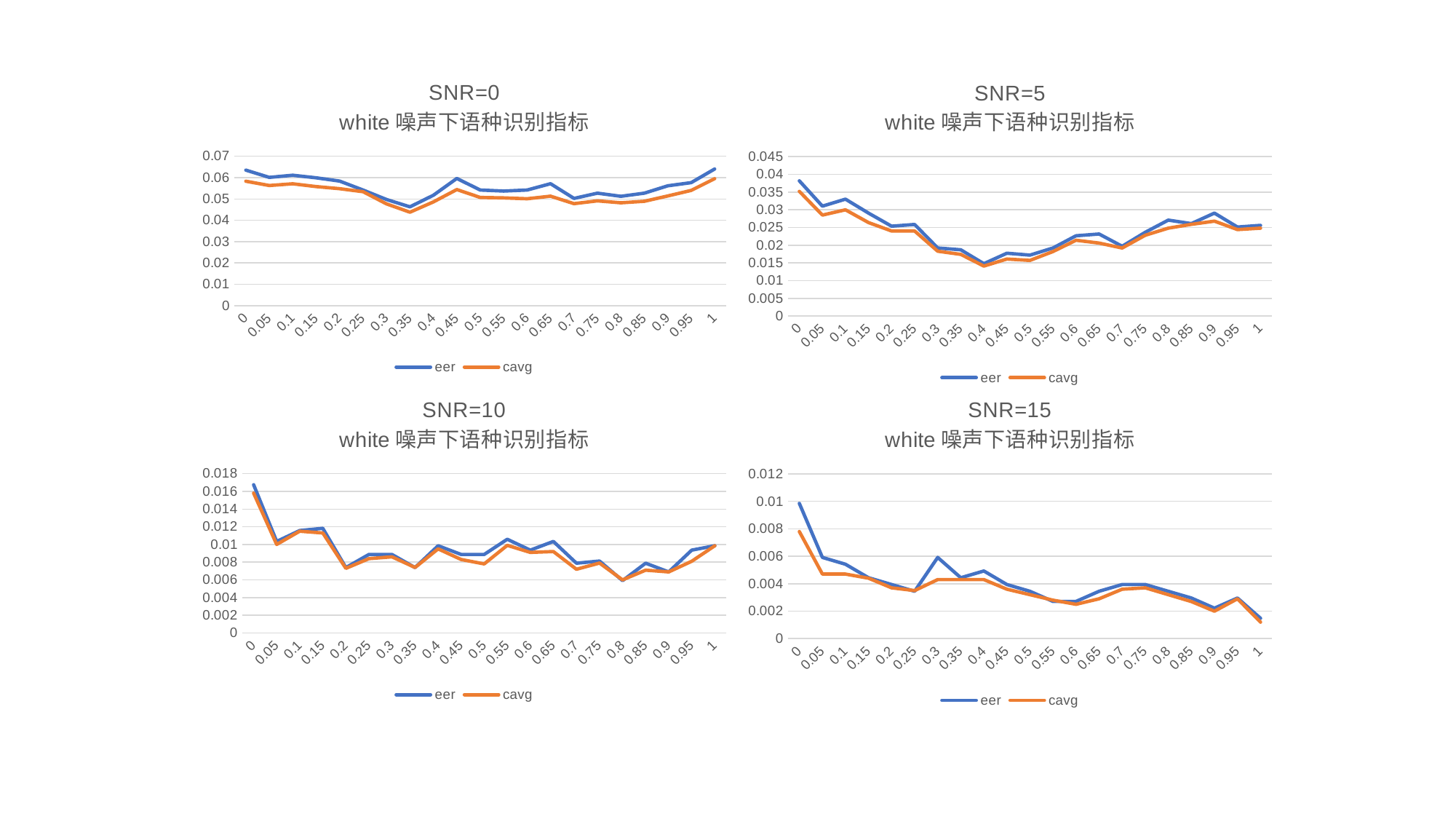

### Chart: SNR=0
white噪声下语种识别指标

| Category | eer | cavg |
|---|---|---|
| 0 | 0.0635 | 0.0583 |
| 0.05 | 0.060098 | 0.0563 |
| 0.1 | 0.0611 | 0.0571 |
| 0.15 | 0.0599 | 0.0558 |
| 0.2 | 0.058374 | 0.0548 |
| 0.25 | 0.054187 | 0.0534 |
| 0.3 | 0.0497536 | 0.0477 |
| 0.35 | 0.0463054 | 0.0438 |
| 0.4 | 0.0517241 | 0.0486 |
| 0.45 | 0.059605911 | 0.0544 |
| 0.5 | 0.05418719 | 0.0507 |
| 0.55000000000000004 | 0.05369458 | 0.0505 |
| 0.6 | 0.05418719 | 0.0501 |
| 0.65 | 0.0571428 | 0.0513 |
| 0.7 | 0.0502463 | 0.0478 |
| 0.75 | 0.052709359 | 0.0491 |
| 0.8 | 0.0512315 | 0.0482 |
| 0.85 | 0.0527093 | 0.0489 |
| 0.9 | 0.056157635 | 0.0514 |
| 0.95 | 0.0576354 | 0.054 |
| 1 | 0.064039 | 0.0595 |

### Chart: SNR=5
white噪声下语种识别指标

| Category | eer | cavg |
|---|---|---|
| 0 | 0.038177 | 0.0352 |
| 0.05 | 0.03103 | 0.0285 |
| 0.1 | 0.0330049 | 0.03 |
| 0.15 | 0.029064 | 0.0264 |
| 0.2 | 0.0253694 | 0.024 |
| 0.25 | 0.025862069 | 0.024 |
| 0.3 | 0.0192118 | 0.0183 |
| 0.35 | 0.0187 | 0.0174 |
| 0.4 | 0.014778 | 0.0141 |
| 0.45 | 0.01773399 | 0.0161 |
| 0.5 | 0.0172 | 0.0157 |
| 0.55000000000000004 | 0.01921 | 0.0182 |
| 0.6 | 0.02266 | 0.0214 |
| 0.65 | 0.02315 | 0.0206 |
| 0.7 | 0.0197 | 0.0192 |
| 0.75 | 0.023645 | 0.0228 |
| 0.8 | 0.02709 | 0.0248 |
| 0.85 | 0.0261 | 0.0259 |
| 0.9 | 0.02906 | 0.0268 |
| 0.95 | 0.025123 | 0.0244 |
| 1 | 0.0256 | 0.0248 |

### Chart: SNR=10
white噪声下语种识别指标

| Category | eer | cavg |
|---|---|---|
| 0 | 0.0167487684729063 | 0.0158 |
| 0.05 | 0.0103448275862391 | 0.01 |
| 0.1 | 0.0115763546804828 | 0.0115 |
| 0.15 | 0.0118226600986328 | 0.0113 |
| 0.2 | 0.00738916256181584 | 0.0073 |
| 0.25 | 0.00886699507400852 | 0.0084 |
| 0.3 | 0.0088669950738916 | 0.0086 |
| 0.35 | 0.00738916256157637 | 0.0074 |
| 0.4 | 0.00985221674882485 | 0.0095 |
| 0.45 | 0.00886699507389163 | 0.0083 |
| 0.5 | 0.00886699507403357 | 0.0078 |
| 0.55000000000000004 | 0.0105911330045815 | 0.0099 |
| 0.6 | 0.00935960591207075 | 0.0091 |
| 0.65 | 0.0103448275862069 | 0.0092 |
| 0.7 | 0.00788177339909212 | 0.0072 |
| 0.75 | 0.00812807881769677 | 0.0079 |
| 0.8 | 0.0059113300511477 | 0.006 |
| 0.85 | 0.00788177339901477 | 0.0071 |
| 0.9 | 0.00689655172413797 | 0.0069 |
| 0.95 | 0.00935960591133002 | 0.0081 |
| 1 | 0.00985221674877886 | 0.00985221674877886 |

### Chart: SNR=15
white噪声下语种识别指标

| Category | eer | cavg |
|---|---|---|
| 0 | 0.00985221674876841 | 0.0078 |
| 0.05 | 0.00591133004926107 | 0.0047 |
| 0.1 | 0.00541871921182269 | 0.0047 |
| 0.15 | 0.00443349753710835 | 0.0044 |
| 0.2 | 0.0039408866995074 | 0.0037 |
| 0.25 | 0.00344827586292468 | 0.0035 |
| 0.3 | 0.00591133004926039 | 0.0043 |
| 0.35 | 0.00443349753694577 | 0.0043 |
| 0.4 | 0.00492610837438421 | 0.0043 |
| 0.45 | 0.00394088669950741 | 0.0036 |
| 0.5 | 0.00344827586206891 | 0.0032 |
| 0.55000000000000004 | 0.00270935960592233 | 0.0028 |
| 0.6 | 0.00270935960503831 | 0.0025 |
| 0.65 | 0.00344827586206797 | 0.0029 |
| 0.7 | 0.00394088669950737 | 0.0036 |
| 0.75 | 0.00394088669950715 | 0.0037 |
| 0.8 | 0.00344827586207229 | 0.0032 |
| 0.85 | 0.00295566502578563 | 0.0027 |
| 0.9 | 0.00221674876907111 | 0.002 |
| 0.95 | 0.00295566502479301 | 0.0029 |
| 1 | 0.00147783251195118 | 0.0012 |